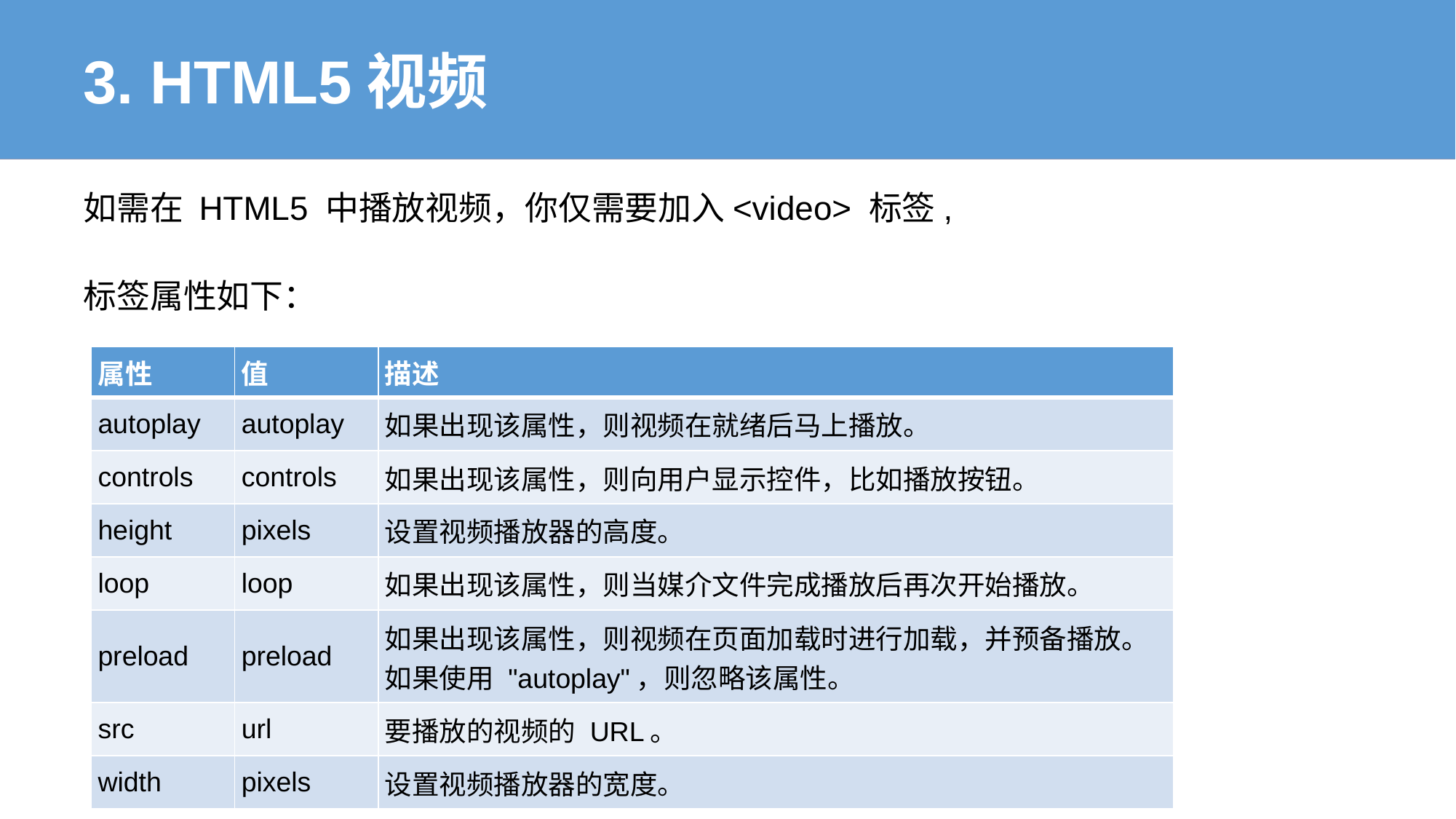

# 3. HTML5视频
如需在 HTML5 中播放视频，你仅需要加入<video> 标签,
标签属性如下：
| 属性 | 值 | 描述 |
| --- | --- | --- |
| autoplay | autoplay | 如果出现该属性，则视频在就绪后马上播放。 |
| controls | controls | 如果出现该属性，则向用户显示控件，比如播放按钮。 |
| height | pixels | 设置视频播放器的高度。 |
| loop | loop | 如果出现该属性，则当媒介文件完成播放后再次开始播放。 |
| preload | preload | 如果出现该属性，则视频在页面加载时进行加载，并预备播放。 如果使用 "autoplay"，则忽略该属性。 |
| src | url | 要播放的视频的 URL。 |
| width | pixels | 设置视频播放器的宽度。 |